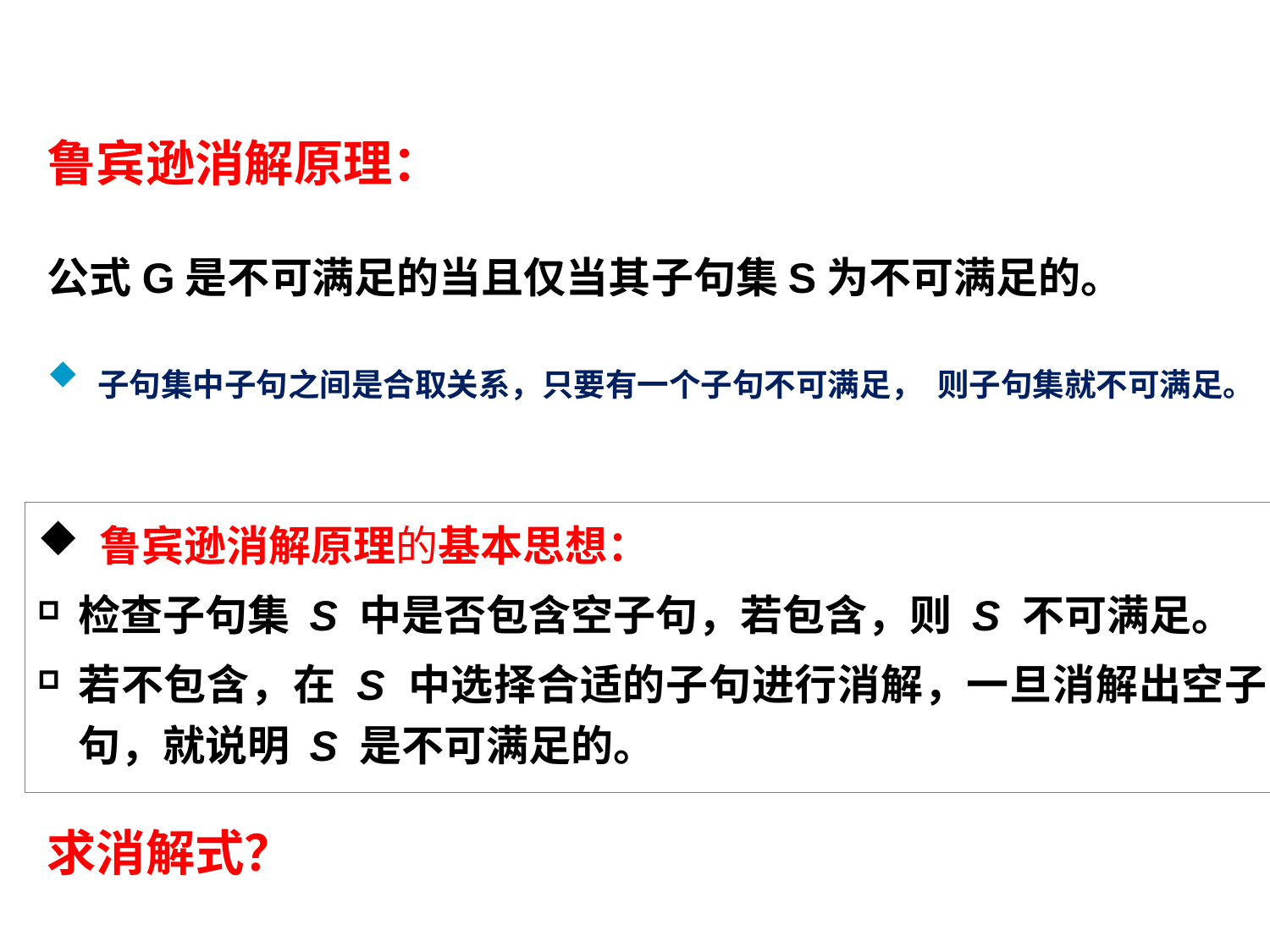

# 鲁宾逊消解原理： 公式G是不可满足的当且仅当其子句集S为不可满足的。
子句集中子句之间是合取关系，只要有一个子句不可满足，  则子句集就不可满足。
 鲁宾逊消解原理的基本思想：
检查子句集 S 中是否包含空子句，若包含，则 S 不可满足。
若不包含，在 S 中选择合适的子句进行消解，一旦消解出空子句，就说明 S 是不可满足的。

求消解式？